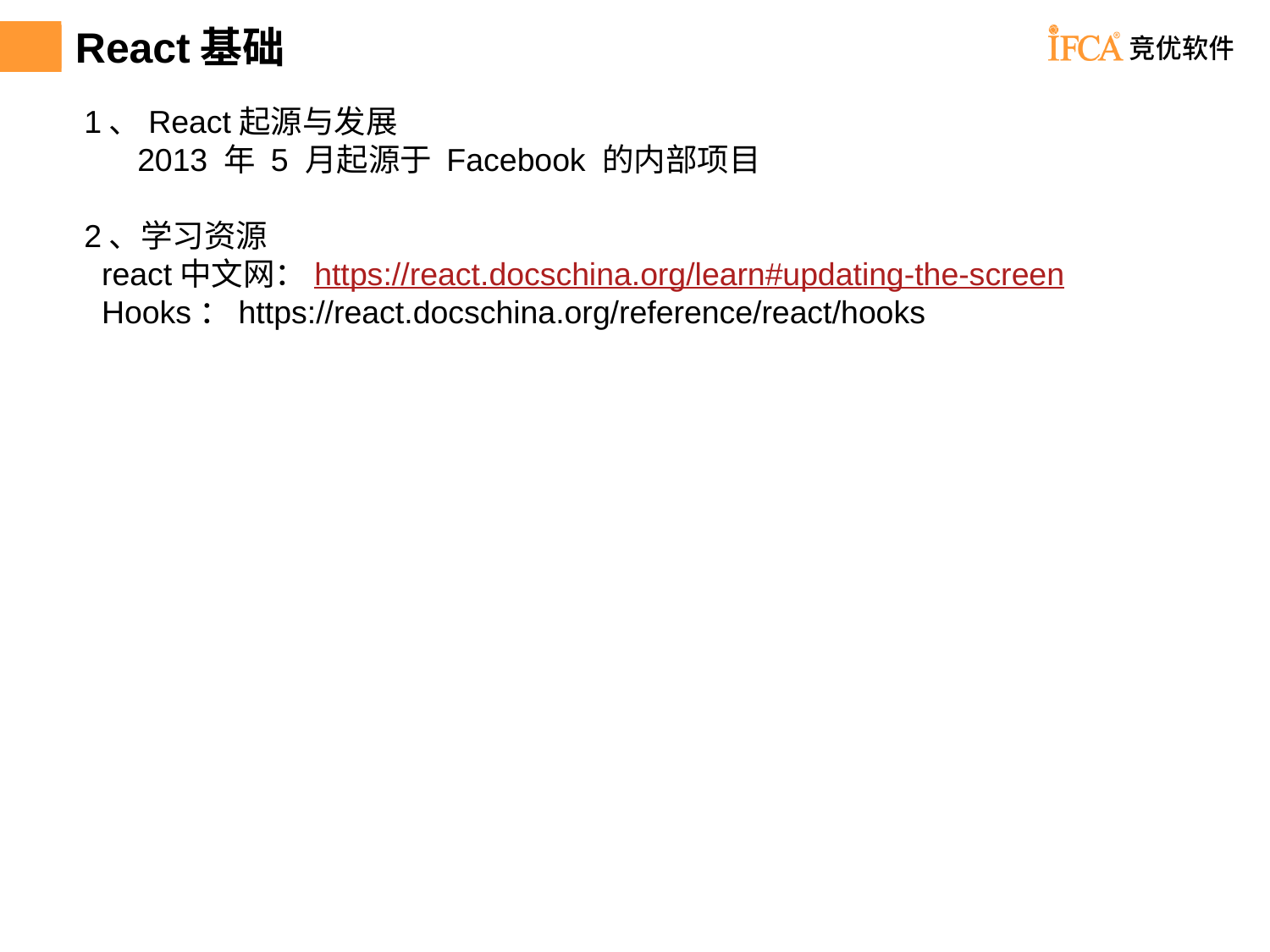

# React基础
1、React起源与发展
      2013 年 5 月起源于 Facebook 的内部项目

2、学习资源
  react中文网：https://react.docschina.org/learn#updating-the-screen
  Hooks：https://react.docschina.org/reference/react/hooks